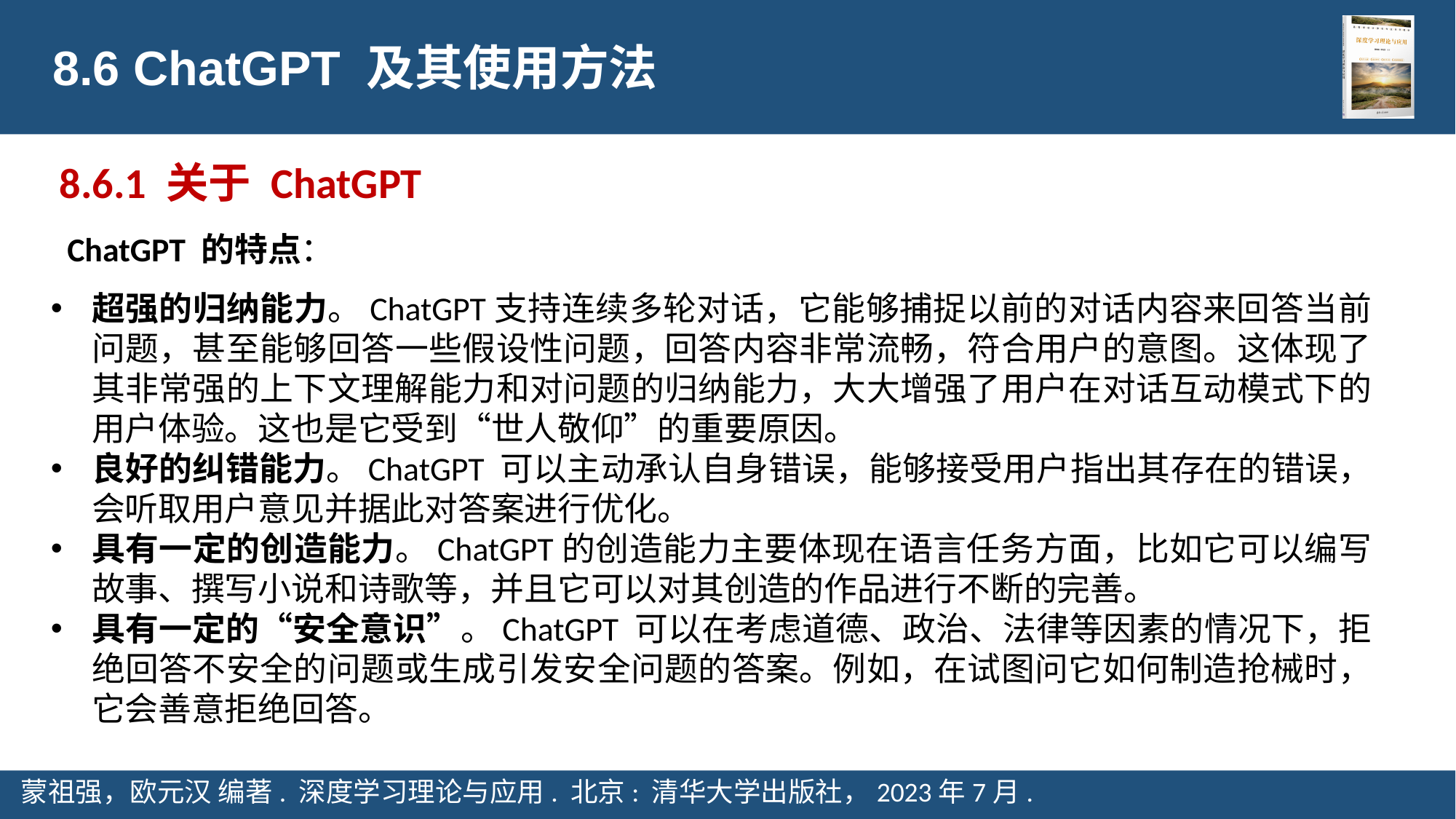

8.6 ChatGPT 及其使用方法
8.6.1 关于 ChatGPT
ChatGPT 的特点：
超强的归纳能力。ChatGPT支持连续多轮对话，它能够捕捉以前的对话内容来回答当前问题，甚至能够回答一些假设性问题，回答内容非常流畅，符合用户的意图。这体现了其非常强的上下文理解能力和对问题的归纳能力，大大增强了用户在对话互动模式下的用户体验。这也是它受到“世人敬仰”的重要原因。
良好的纠错能力。ChatGPT 可以主动承认自身错误，能够接受用户指出其存在的错误，会听取用户意见并据此对答案进行优化。
具有一定的创造能力。ChatGPT的创造能力主要体现在语言任务方面，比如它可以编写故事、撰写小说和诗歌等，并且它可以对其创造的作品进行不断的完善。
具有一定的“安全意识”。ChatGPT 可以在考虑道德、政治、法律等因素的情况下，拒绝回答不安全的问题或生成引发安全问题的答案。例如，在试图问它如何制造抢械时，它会善意拒绝回答。